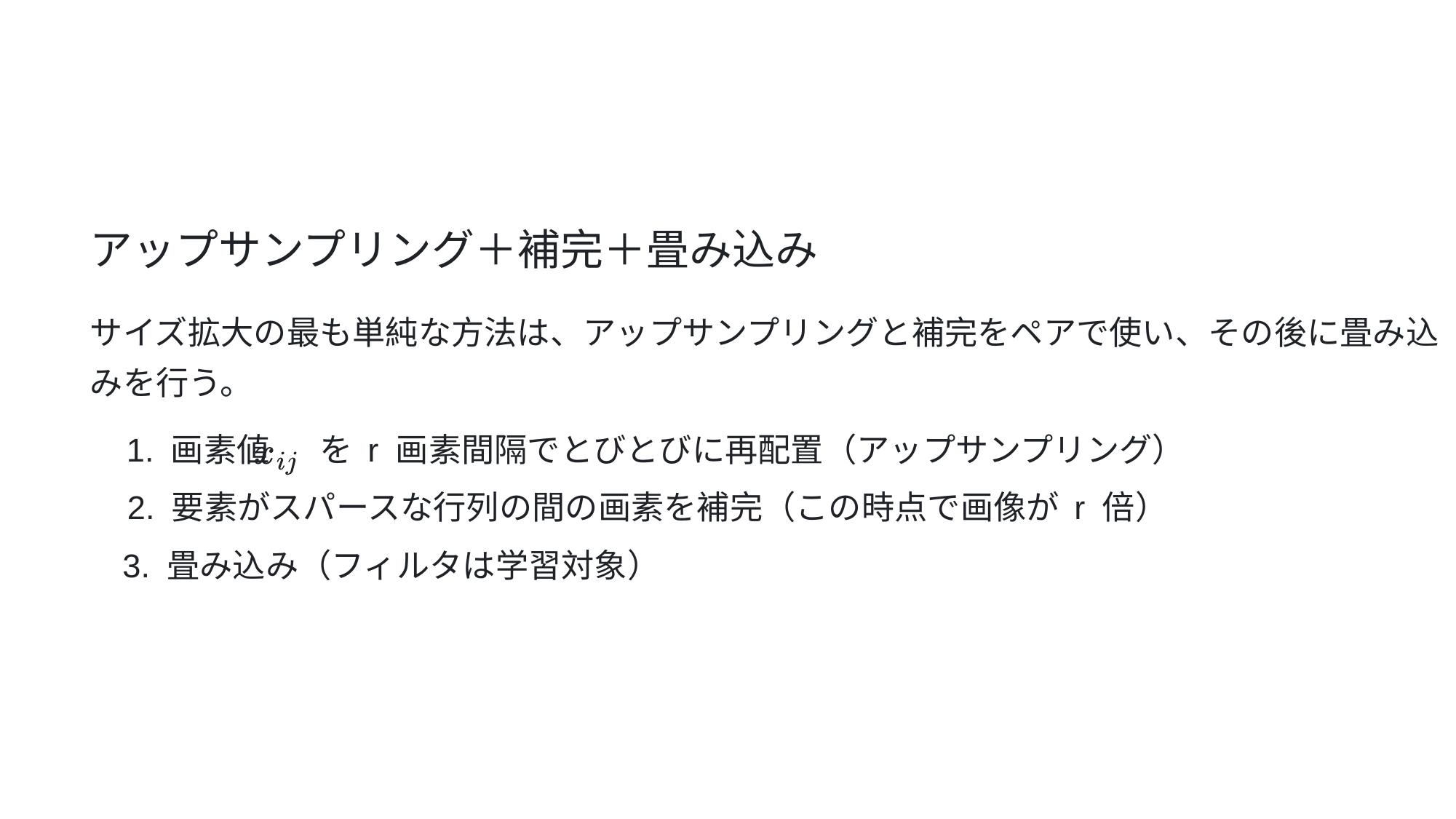

アップサンプリング＋補完＋畳み込み
サイズ拡⼤の最も単純な⽅法は、アップサンプリングと補完をペアで使い、その後に畳み込
みを⾏う。
1. 画素値
 を r 画素間隔でとびとびに再配置（アップサンプリング）

2. 要素がスパースな⾏列の間の画素を補完（この時点で画像が r 倍）
3. 畳み込み（フィルタは学習対象）